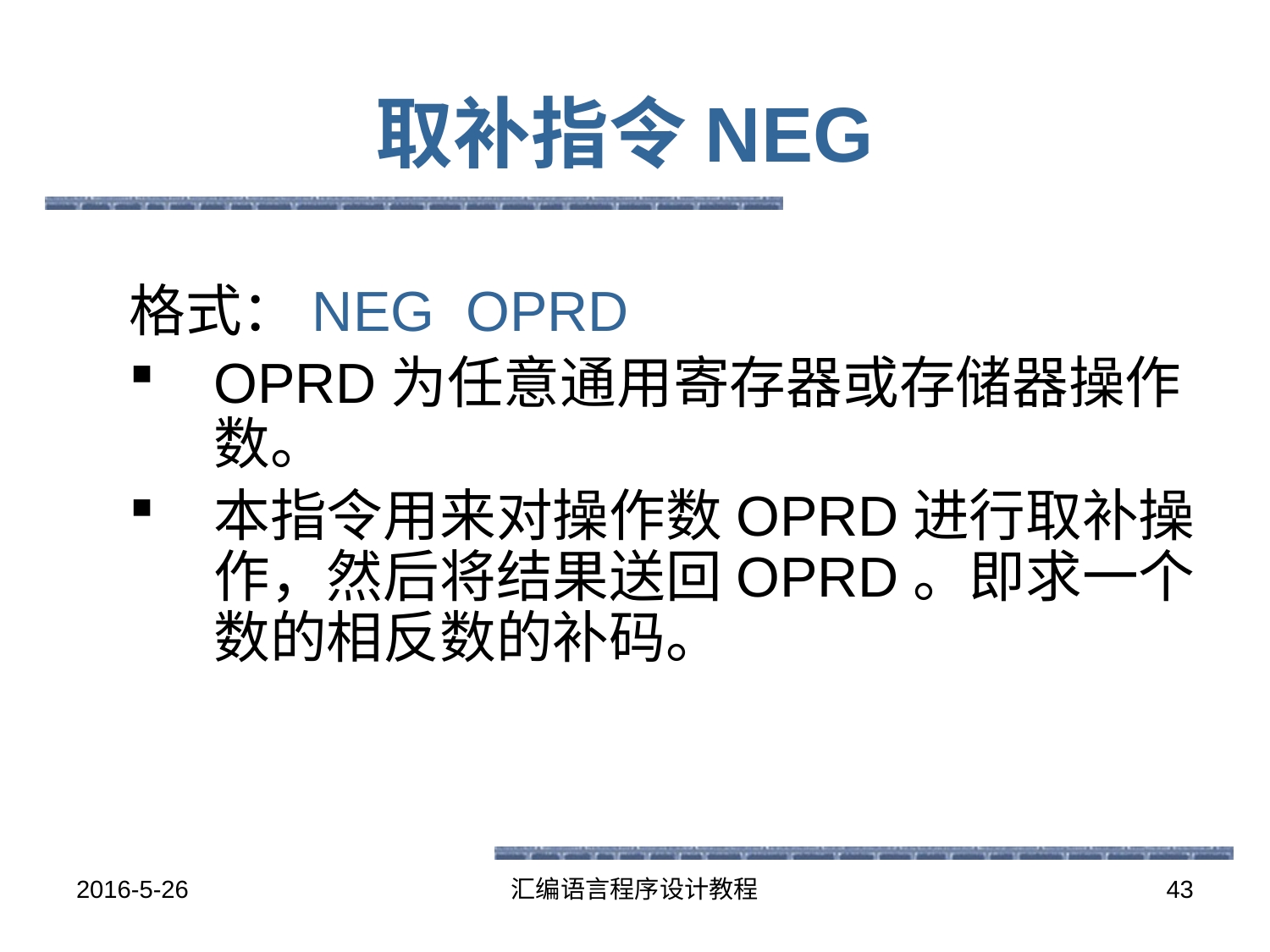

# 取补指令NEG
格式：NEG  OPRD
OPRD为任意通用寄存器或存储器操作数。
本指令用来对操作数OPRD进行取补操作，然后将结果送回OPRD。即求一个数的相反数的补码。
2016-5-26
汇编语言程序设计教程
43